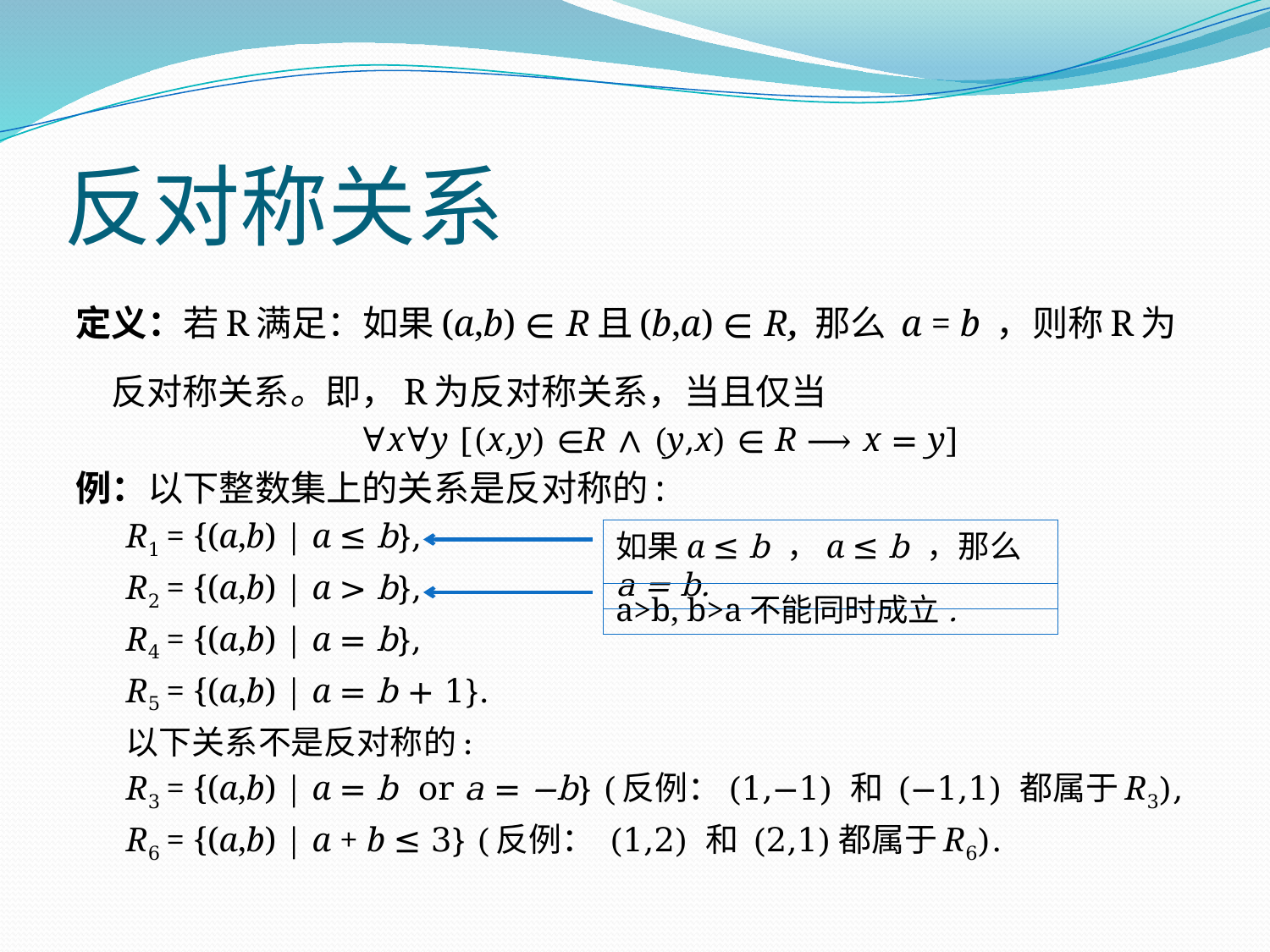

# 反对称关系
定义：若R满足：如果(a,b) ∊ R且(b,a) ∊ R, 那么 a = b ，则称R为	反对称关系。即，R为反对称关系，当且仅当
∀x∀y [(x,y) ∊R ∧ (y,x) ∊ R ⟶ x = y]
例：以下整数集上的关系是反对称的:
R1 = {(a,b) | a ≤ b},
R2 = {(a,b) | a > b},
R4 = {(a,b) | a = b},
R5 = {(a,b) | a = b + 1}.
以下关系不是反对称的:
R3 = {(a,b) | a = b  or a = −b} (反例：(1,−1) 和 (−1,1) 都属于R3),
R6 = {(a,b) | a + b ≤ 3} (反例： (1,2) 和 (2,1)都属于R6).

如果a ≤ b ，a ≤ b ，那么a = b.
a>b, b>a不能同时成立.